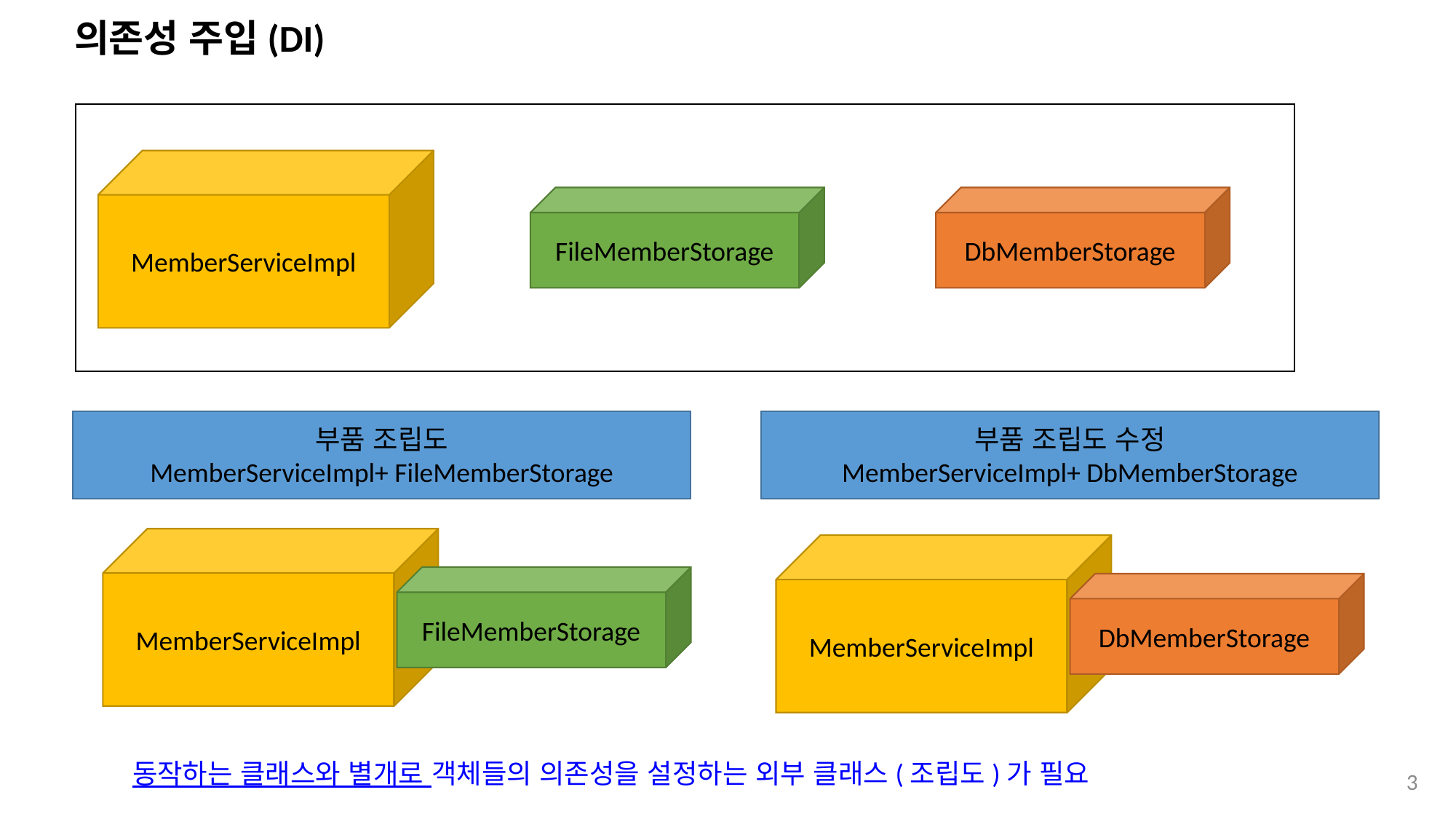

# 의존성 주입(DI)

MemberServiceImpl
FileMemberStorage
DbMemberStorage
부품 조립도
MemberServiceImpl+ FileMemberStorage
부품 조립도 수정
MemberServiceImpl+ DbMemberStorage
MemberServiceImpl
MemberServiceImpl
FileMemberStorage
DbMemberStorage
동작하는 클래스와 별개로 객체들의 의존성을 설정하는 외부 클래스(조립도)가 필요
3